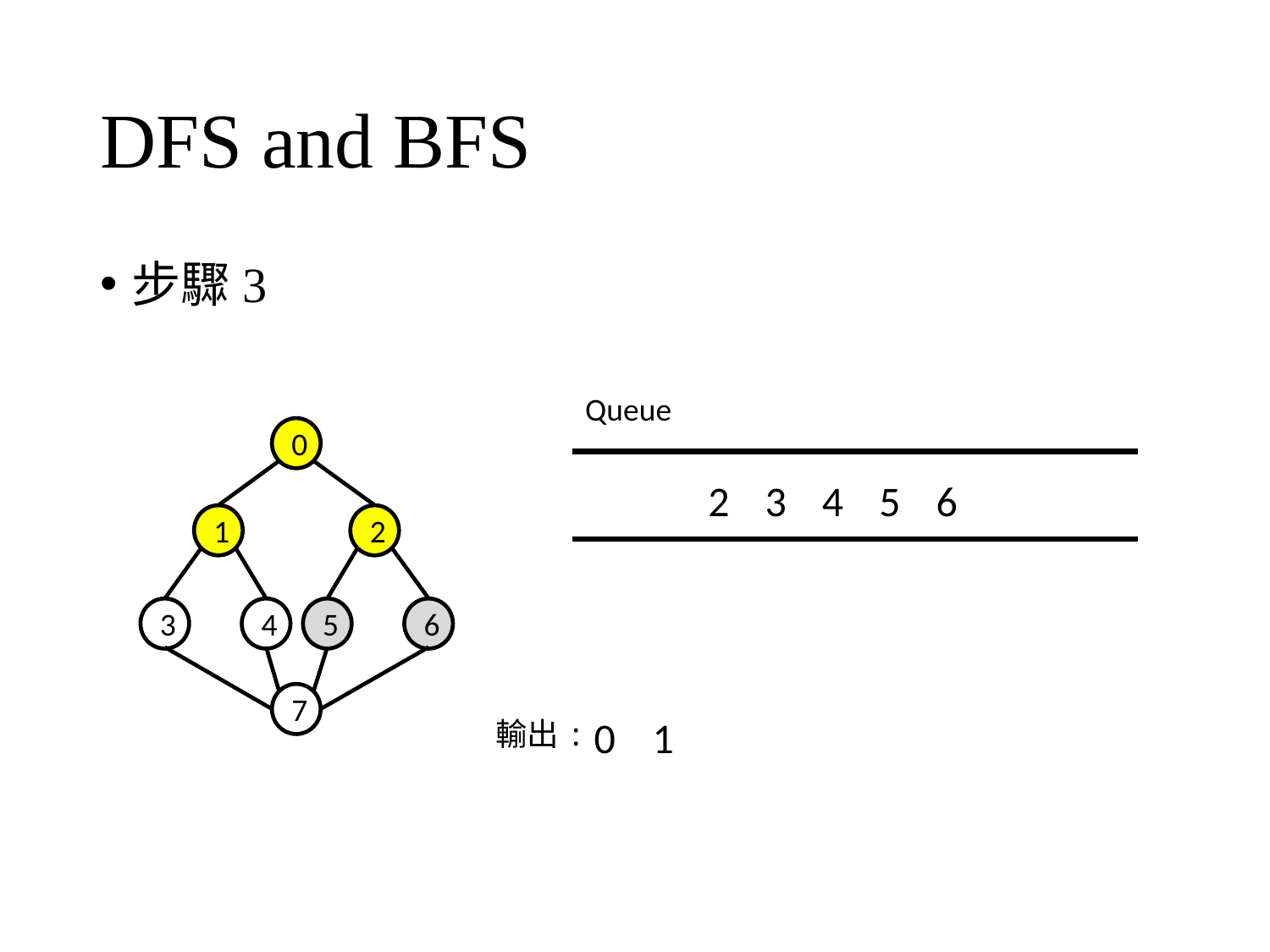

# DFS and BFS
步驟3
Queue
0
1
2
3
4
5
6
7
2
3
4
5
6
0
1
輸出: